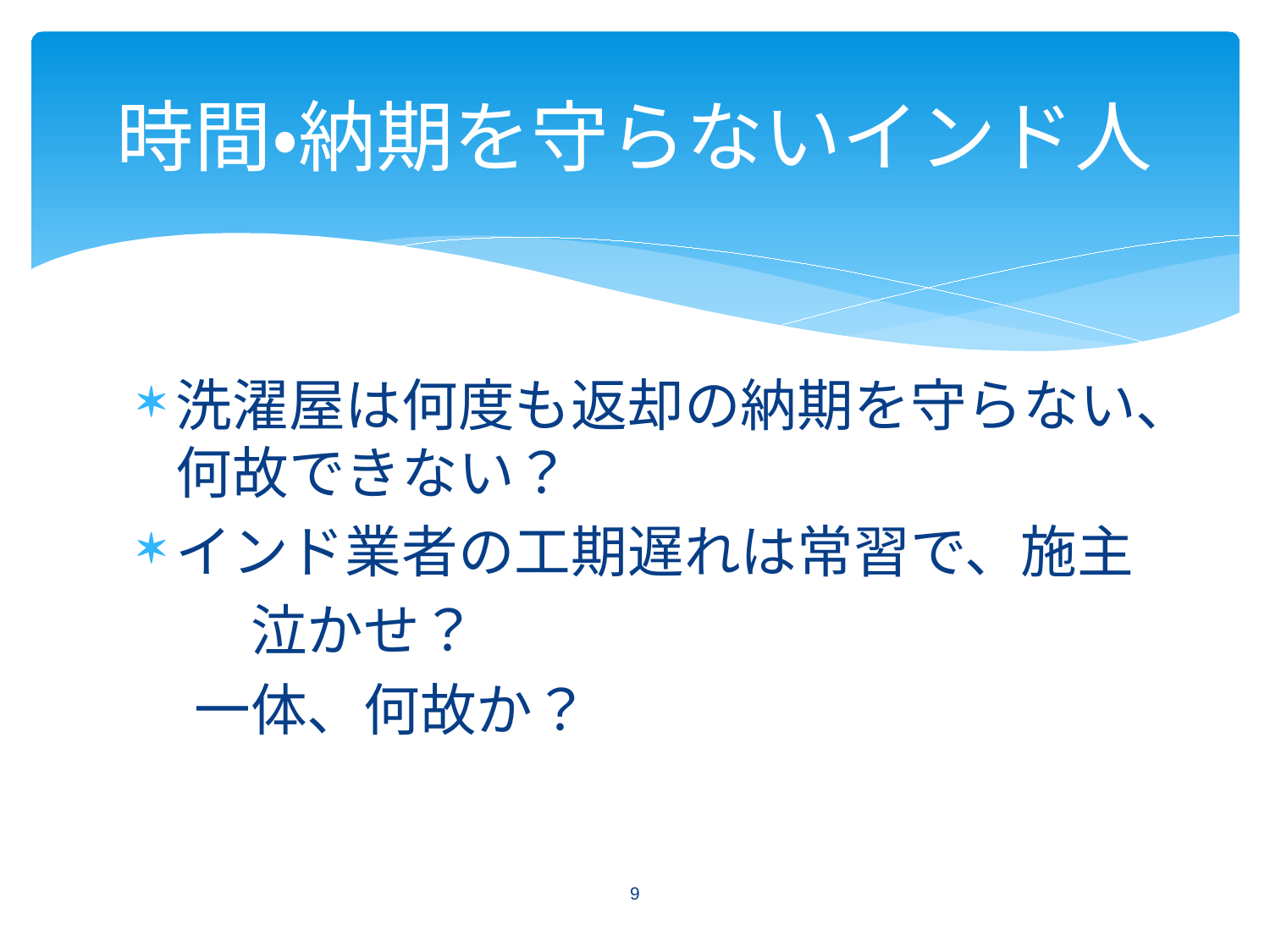

# 時間・納期を守らないインド人
洗濯屋は何度も返却の納期を守らない、何故できない？
インド業者の工期遅れは常習で、施主
　　泣かせ？
　一体、何故か？
9